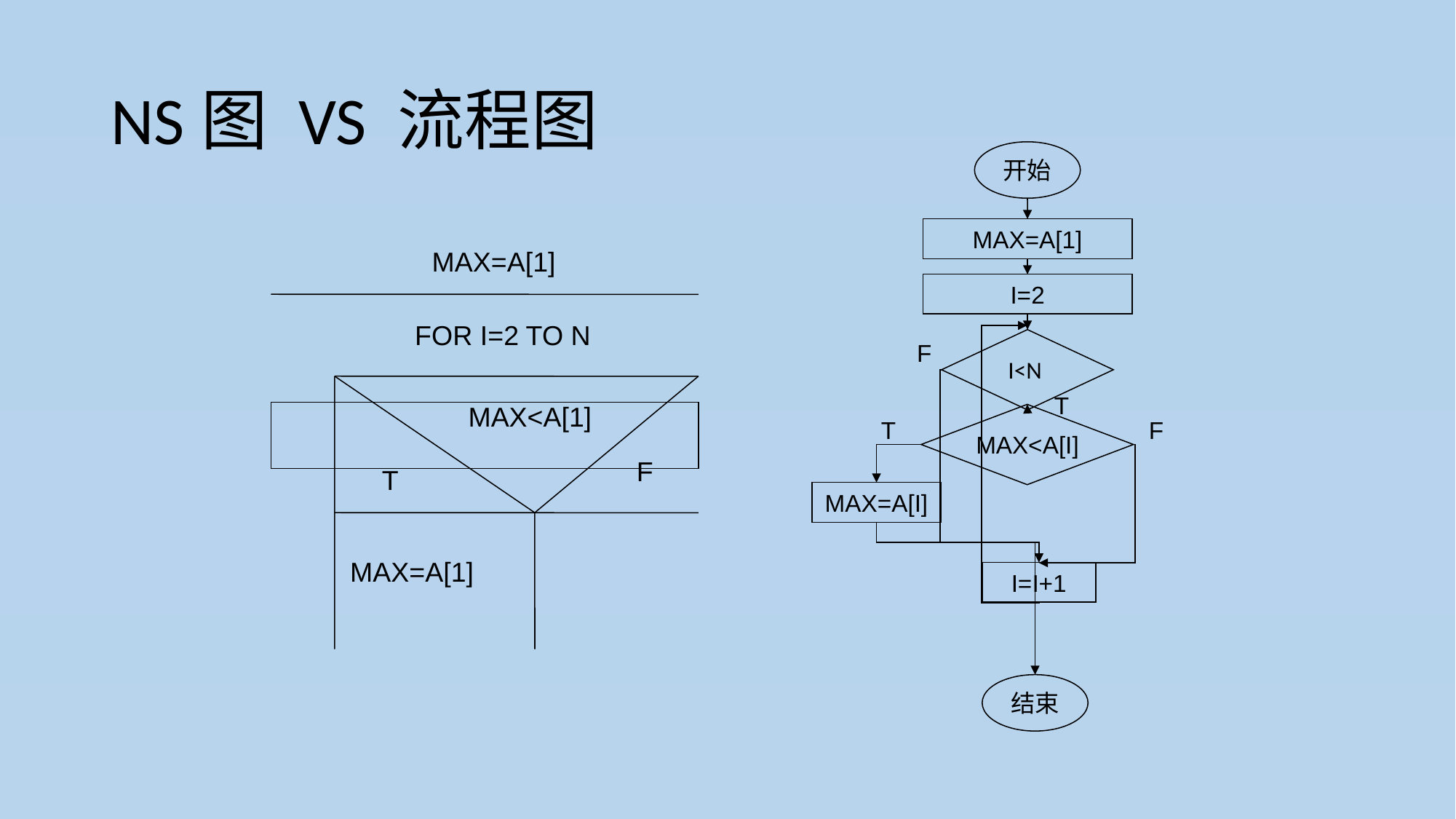

# NS图 VS 流程图
开始
MAX=A[1]
I=2

I<N
F
T

T
F
MAX<A[I]
MAX=A[I]
I=I+1
结束
MAX=A[1]

FOR I=2 TO N

MAX<A[1]

F
T

MAX=A[1]